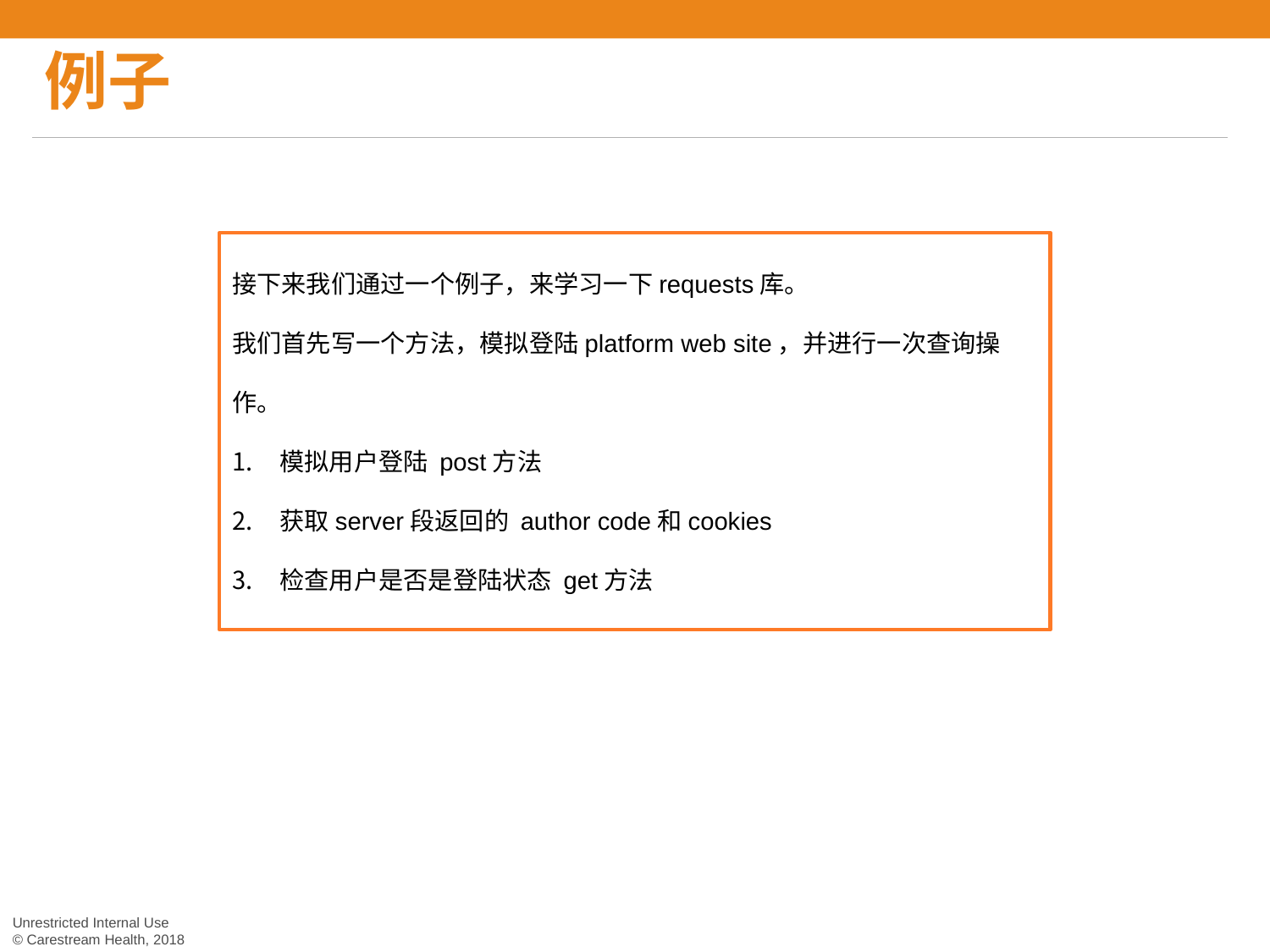

# 例子
接下来我们通过一个例子，来学习一下requests库。
我们首先写一个方法，模拟登陆platform web site，并进行一次查询操作。
模拟用户登陆 post方法
获取server段返回的 author code和cookies
检查用户是否是登陆状态 get方法

Unrestricted Internal Use
© Carestream Health, 2018